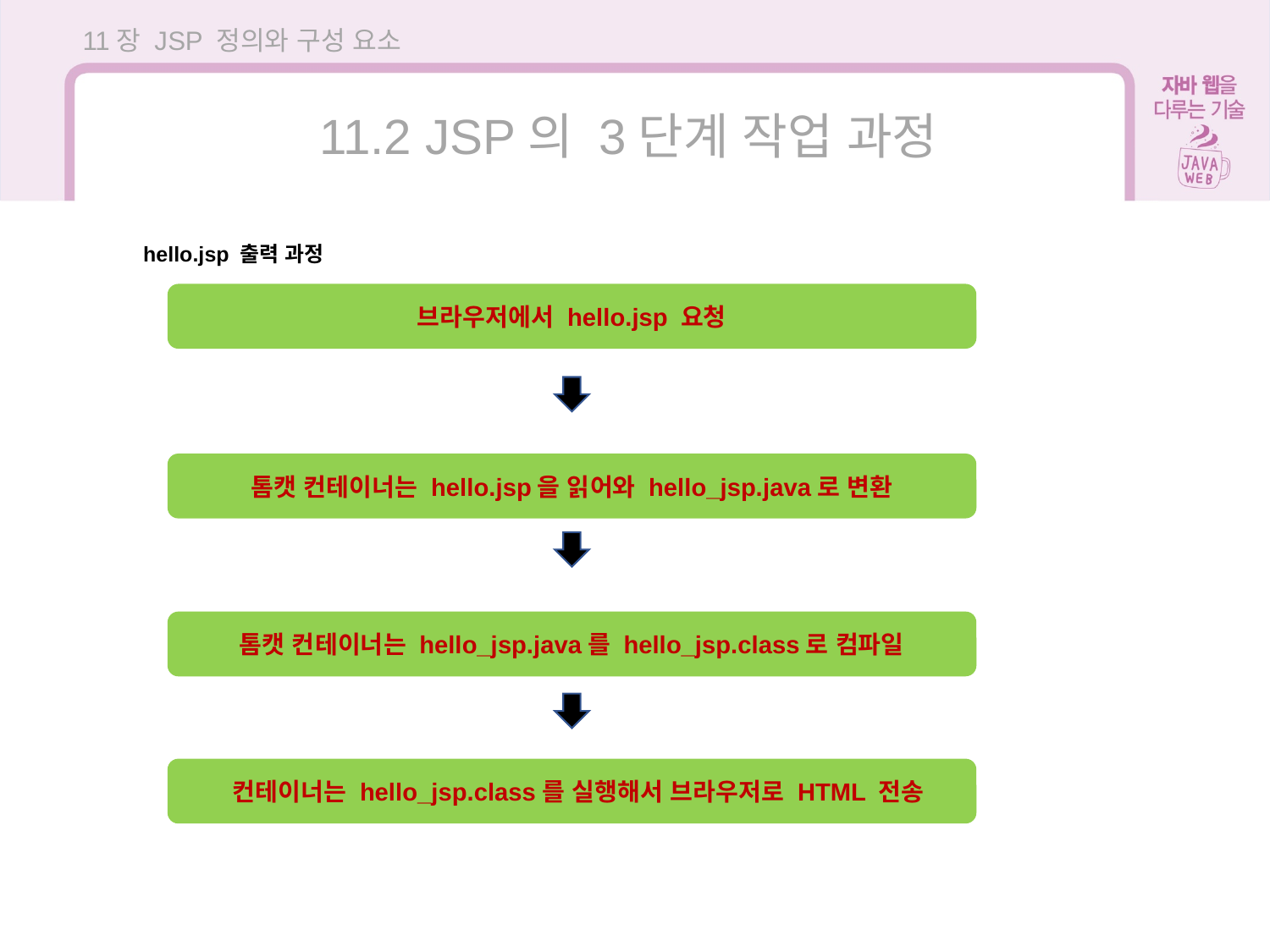

11장 JSP 정의와 구성 요소
11.2 JSP의 3단계 작업 과정
hello.jsp 출력 과정
브라우저에서 hello.jsp 요청

톰캣 컨테이너는 hello.jsp을 읽어와 hello_jsp.java로 변환

톰캣 컨테이너는 hello_jsp.java를 hello_jsp.class로 컴파일

 컨테이너는 hello_jsp.class를 실행해서 브라우저로 HTML 전송